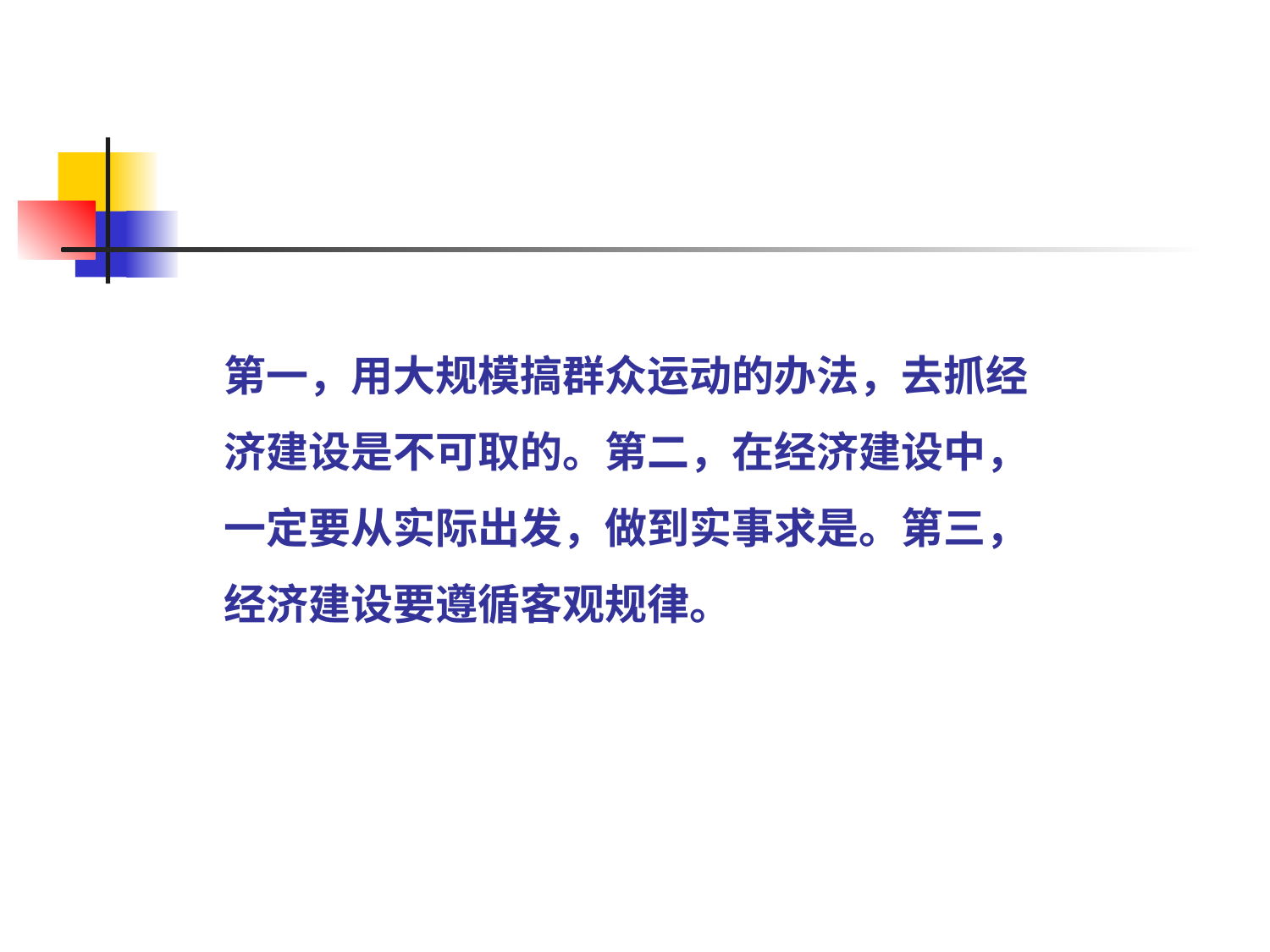

第一，用大规模搞群众运动的办法，去抓经济建设是不可取的。第二，在经济建设中，一定要从实际出发，做到实事求是。第三，经济建设要遵循客观规律。